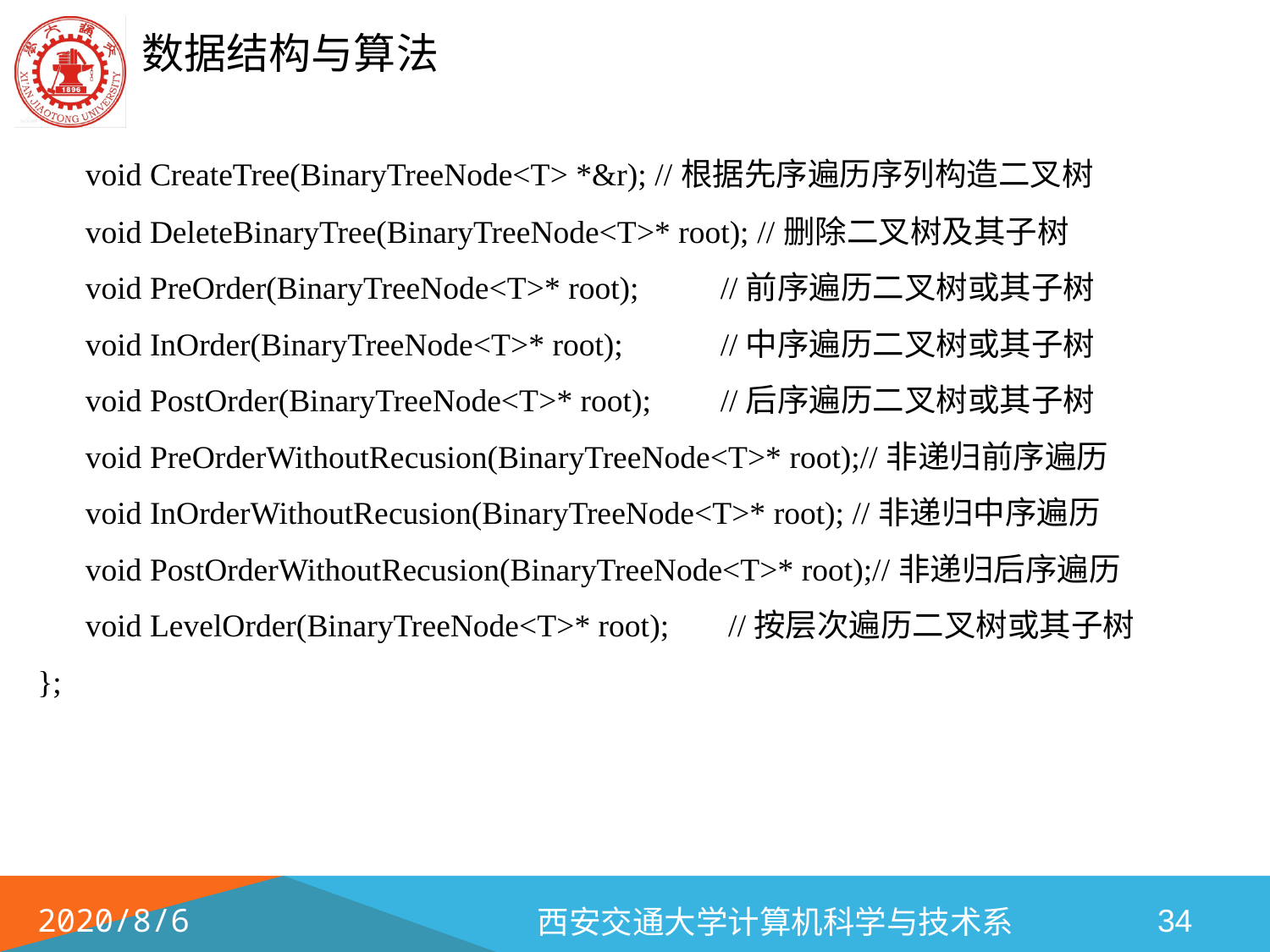

void CreateTree(BinaryTreeNode<T> *&r); //根据先序遍历序列构造二叉树
	void DeleteBinaryTree(BinaryTreeNode<T>* root); //删除二叉树及其子树
	void PreOrder(BinaryTreeNode<T>* root); 	//前序遍历二叉树或其子树
	void InOrder(BinaryTreeNode<T>* root); 	//中序遍历二叉树或其子树
	void PostOrder(BinaryTreeNode<T>* root); 	//后序遍历二叉树或其子树
	void PreOrderWithoutRecusion(BinaryTreeNode<T>* root);//非递归前序遍历
	void InOrderWithoutRecusion(BinaryTreeNode<T>* root); //非递归中序遍历
	void PostOrderWithoutRecusion(BinaryTreeNode<T>* root);//非递归后序遍历
	void LevelOrder(BinaryTreeNode<T>* root);	 //按层次遍历二叉树或其子树
};